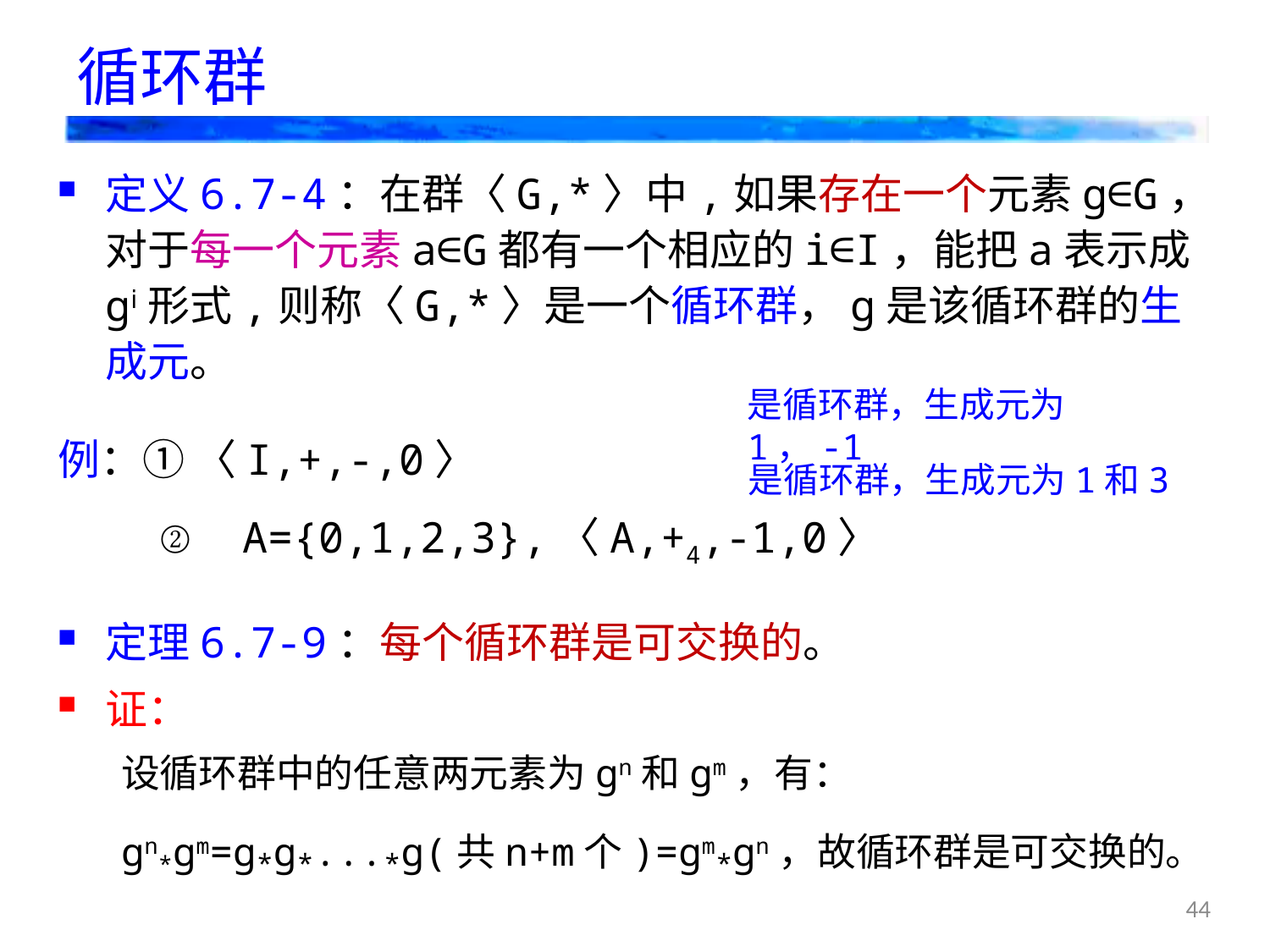

# 循环群
定义6.7-4：在群〈G,*〉中,如果存在一个元素g∈G，对于每一个元素a∈G都有一个相应的i∈I，能把a表示成gi形式,则称〈G,*〉是一个循环群，g是该循环群的生成元。
例：① 〈I,+,-,0〉
    ②  A={0,1,2,3},〈A,+4,-1,0〉
定理6.7-9：每个循环群是可交换的。
证：
设循环群中的任意两元素为gn和gm，有：
gn*gm=g*g*...*g(共n+m个)=gm*gn，故循环群是可交换的。
是循环群，生成元为1，-1
是循环群，生成元为1和3
44